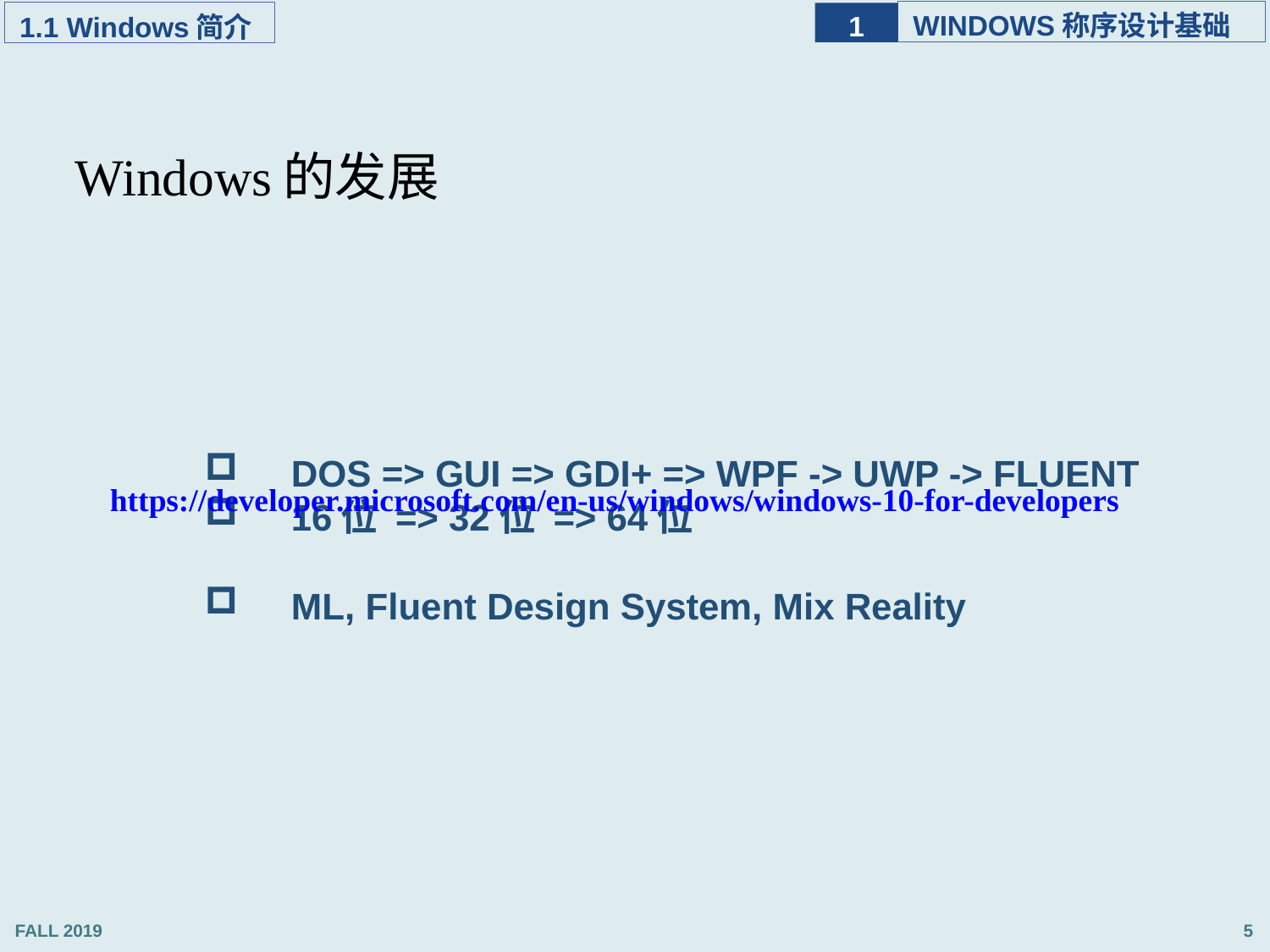

Windows的发展
    DOS => GUI => GDI+ => WPF -> UWP -> FLUENT
    16位 => 32位 => 64位

    ML, Fluent Design System, Mix Reality

https://developer.microsoft.com/en-us/windows/windows-10-for-developers